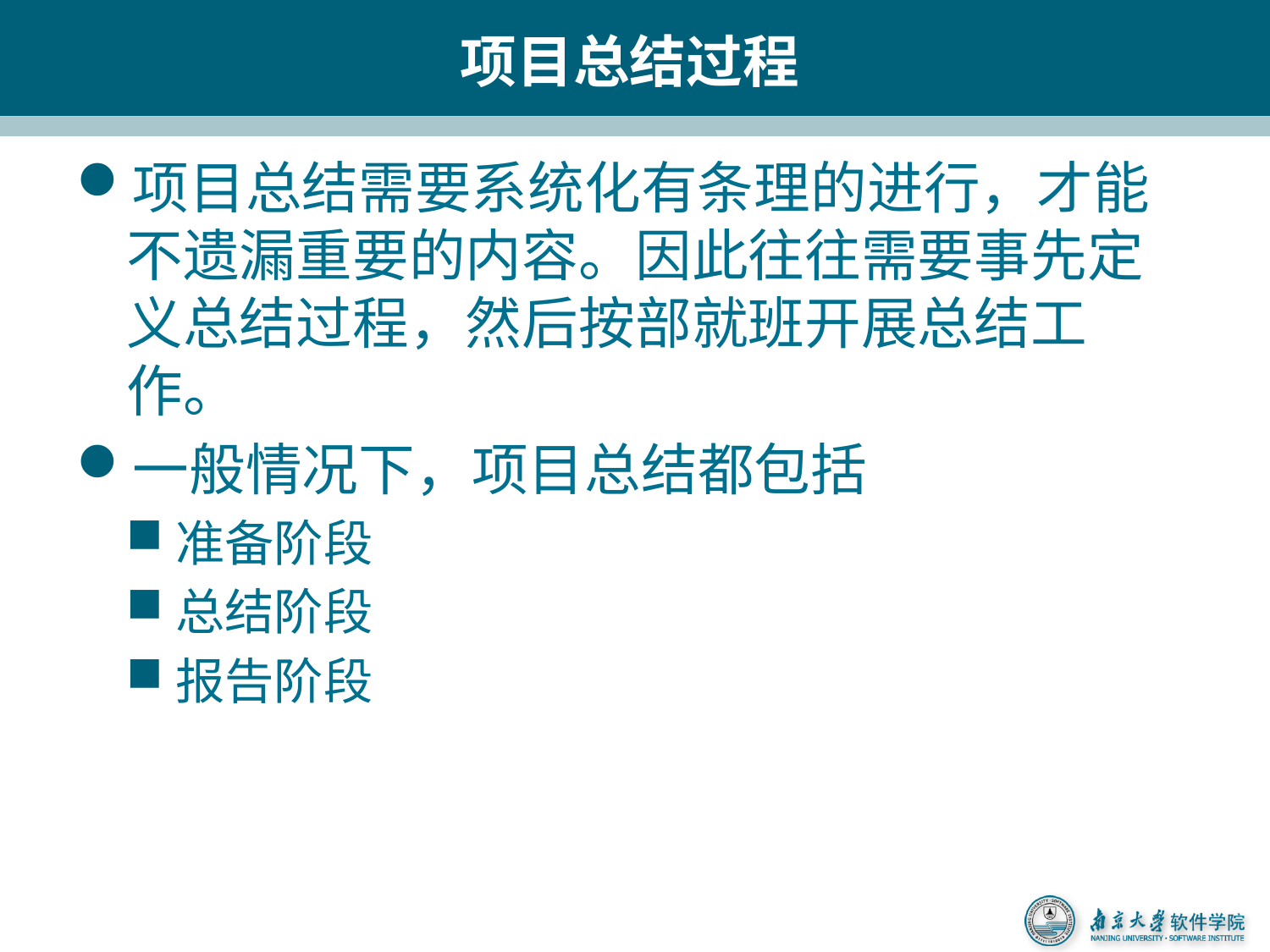

# 项目总结过程
项目总结需要系统化有条理的进行，才能不遗漏重要的内容。因此往往需要事先定义总结过程，然后按部就班开展总结工作。
一般情况下，项目总结都包括
准备阶段
总结阶段
报告阶段